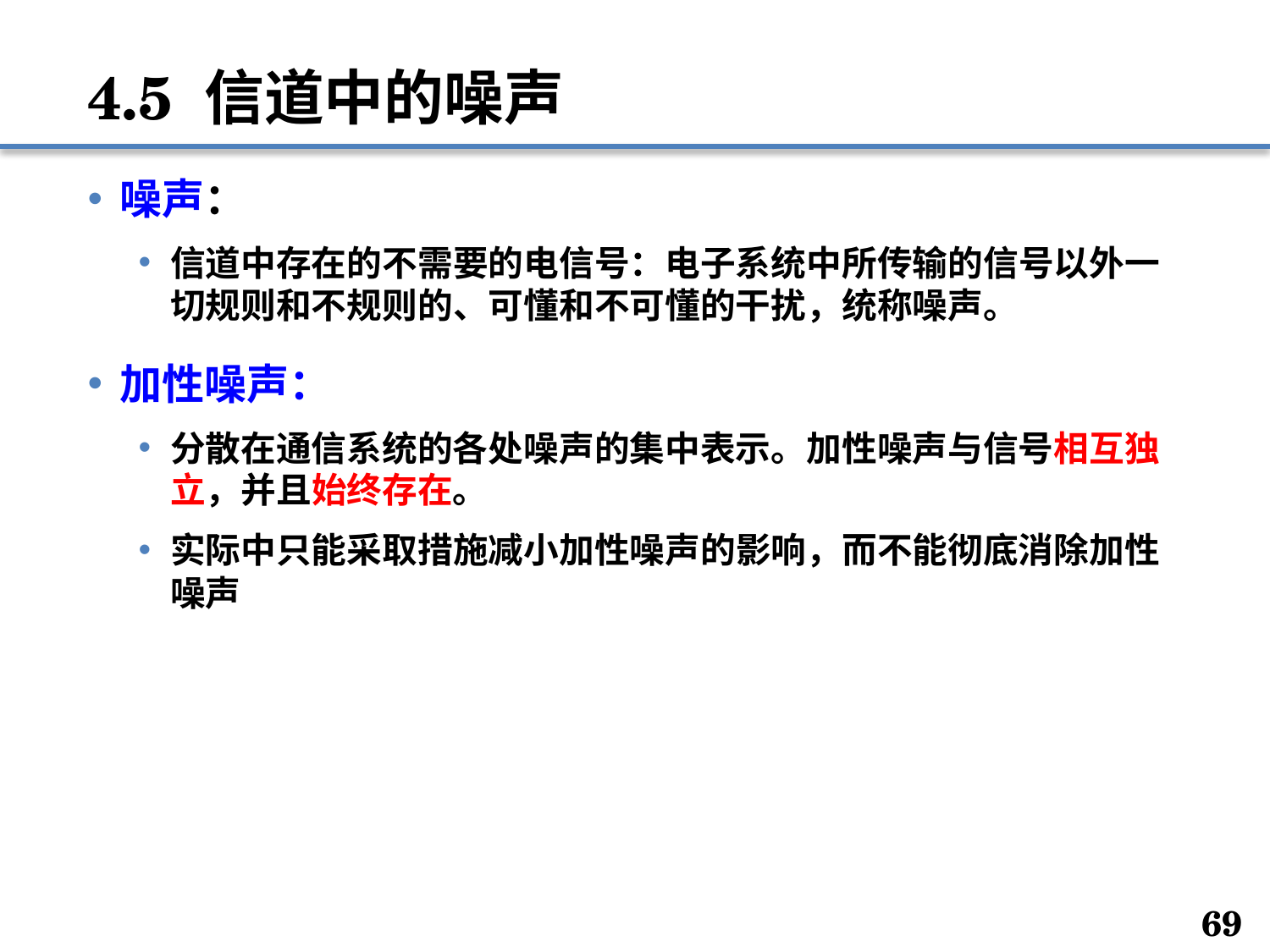

# 4.5 信道中的噪声
噪声：
信道中存在的不需要的电信号：电子系统中所传输的信号以外一切规则和不规则的、可懂和不可懂的干扰，统称噪声。
加性噪声：
分散在通信系统的各处噪声的集中表示。加性噪声与信号相互独立，并且始终存在。
实际中只能采取措施减小加性噪声的影响，而不能彻底消除加性噪声

69